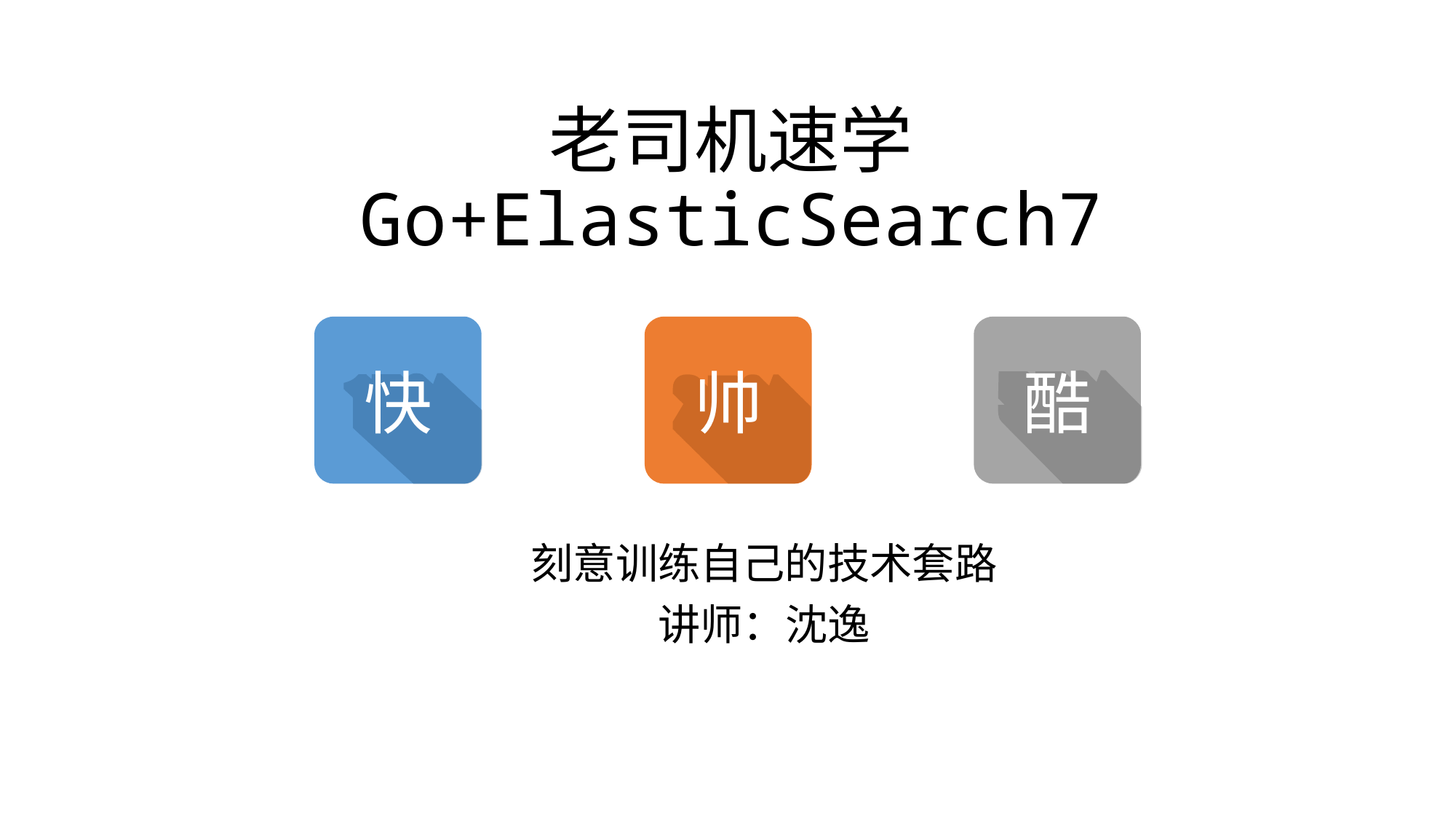

老司机速学
Go+ElasticSearch7

快
帅
酷

刻意训练自己的技术套路
讲师：沈逸